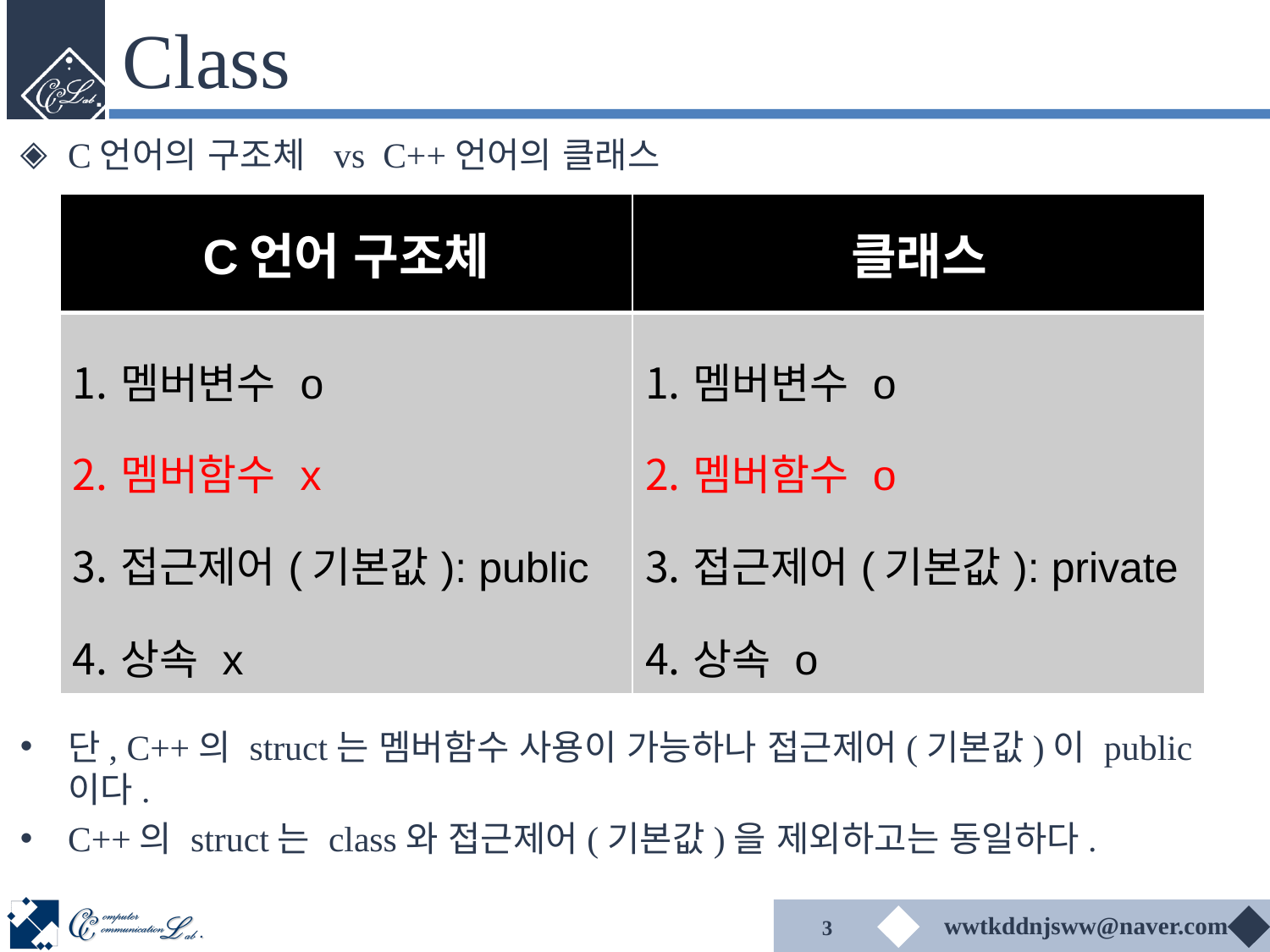

# Class
C언어의 구조체  vs  C++언어의 클래스

단, C++의 struct는 멤버함수 사용이 가능하나 접근제어(기본값)이 public이다.
C++의 struct는 class와 접근제어(기본값)을 제외하고는 동일하다.

| C언어 구조체 | 클래스 |
| --- | --- |
| 멤버변수 o 멤버함수 x 접근제어(기본값): public 상속 x | 멤버변수 o 멤버함수 o 접근제어(기본값): private 상속 o |